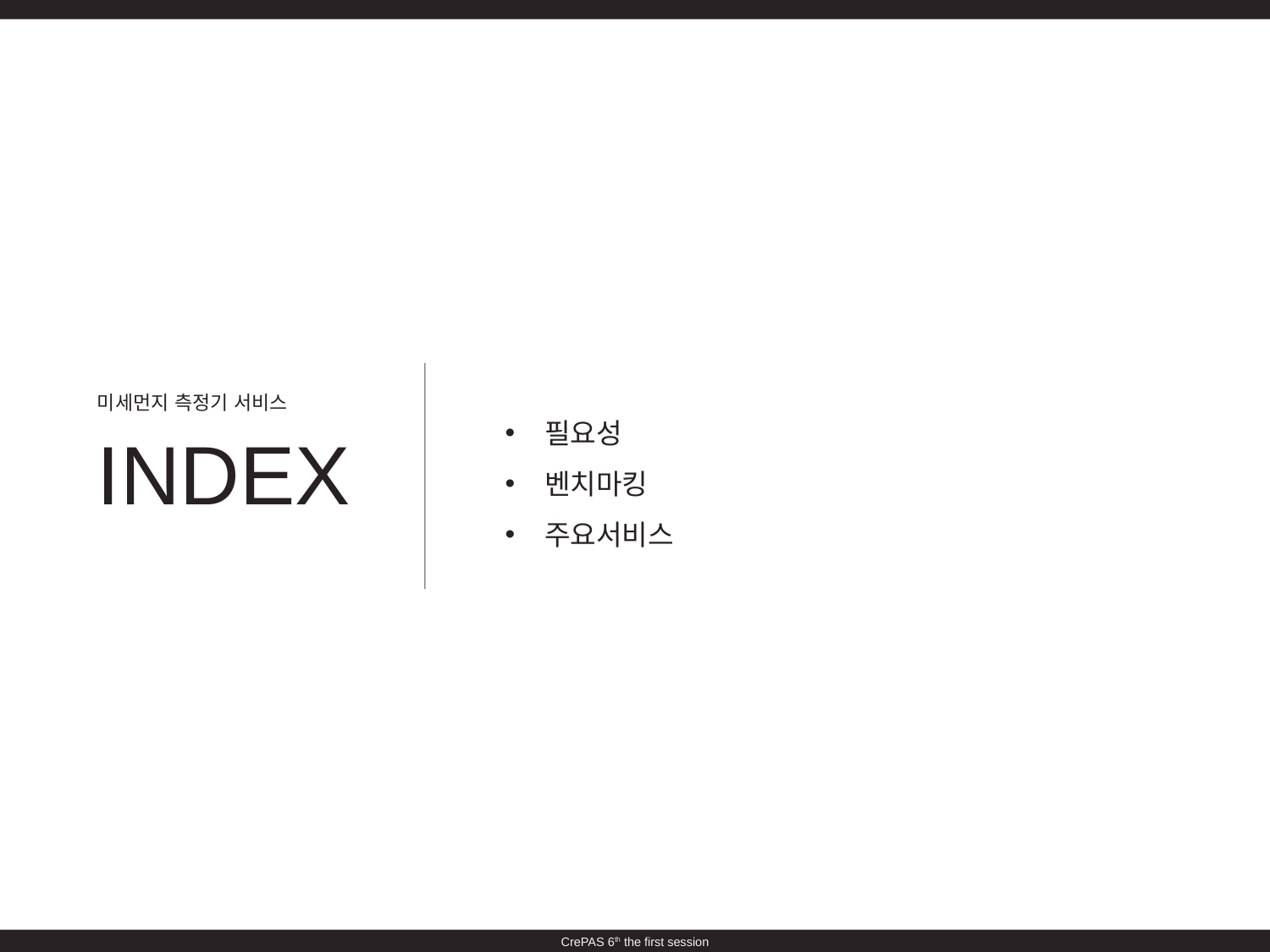

미세먼지 측정기 서비스
필요성
벤치마킹
주요서비스
INDEX
CrePAS 6th the first session